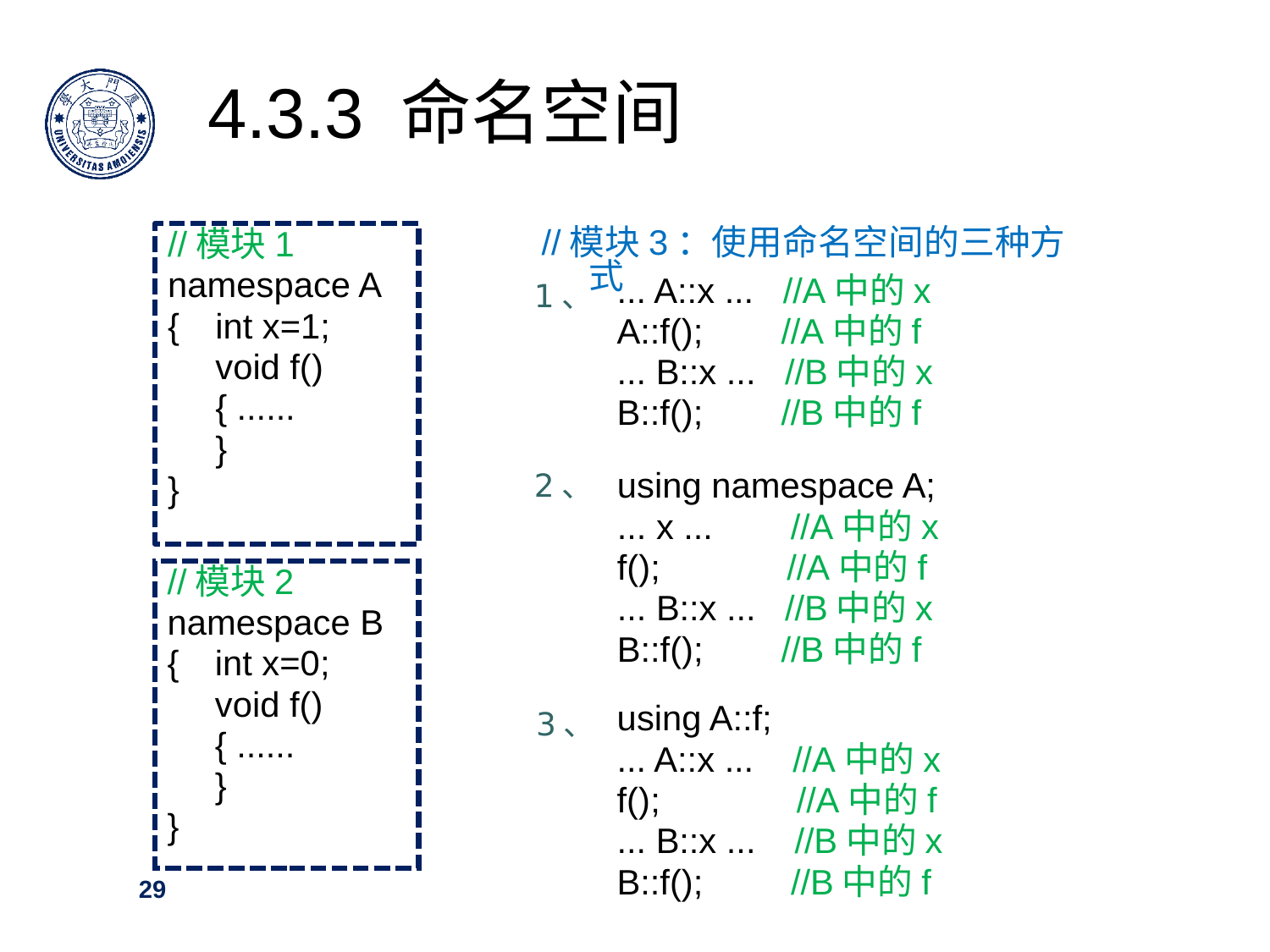

4.3.3 命名空间
//模块3：使用命名空间的三种方式
//模块1
namespace A
{	int x=1;
	void f()
	{ ......
	}
}
... A::x ...   //A中的x
A::f();        //A中的f
... B::x ...   //B中的x
B::f();        //B中的f
1、
2、
using namespace A;
... x ...        //A中的x
f();             //A中的f
... B::x ...   //B中的x
B::f();        //B中的f
//模块2
namespace B
{	int x=0;
	void f()
	{ ......
	}
}
3、
using A::f;
... A::x ...    //A中的x
f();              //A中的f
... B::x ...    //B中的x
B::f();         //B中的f
29